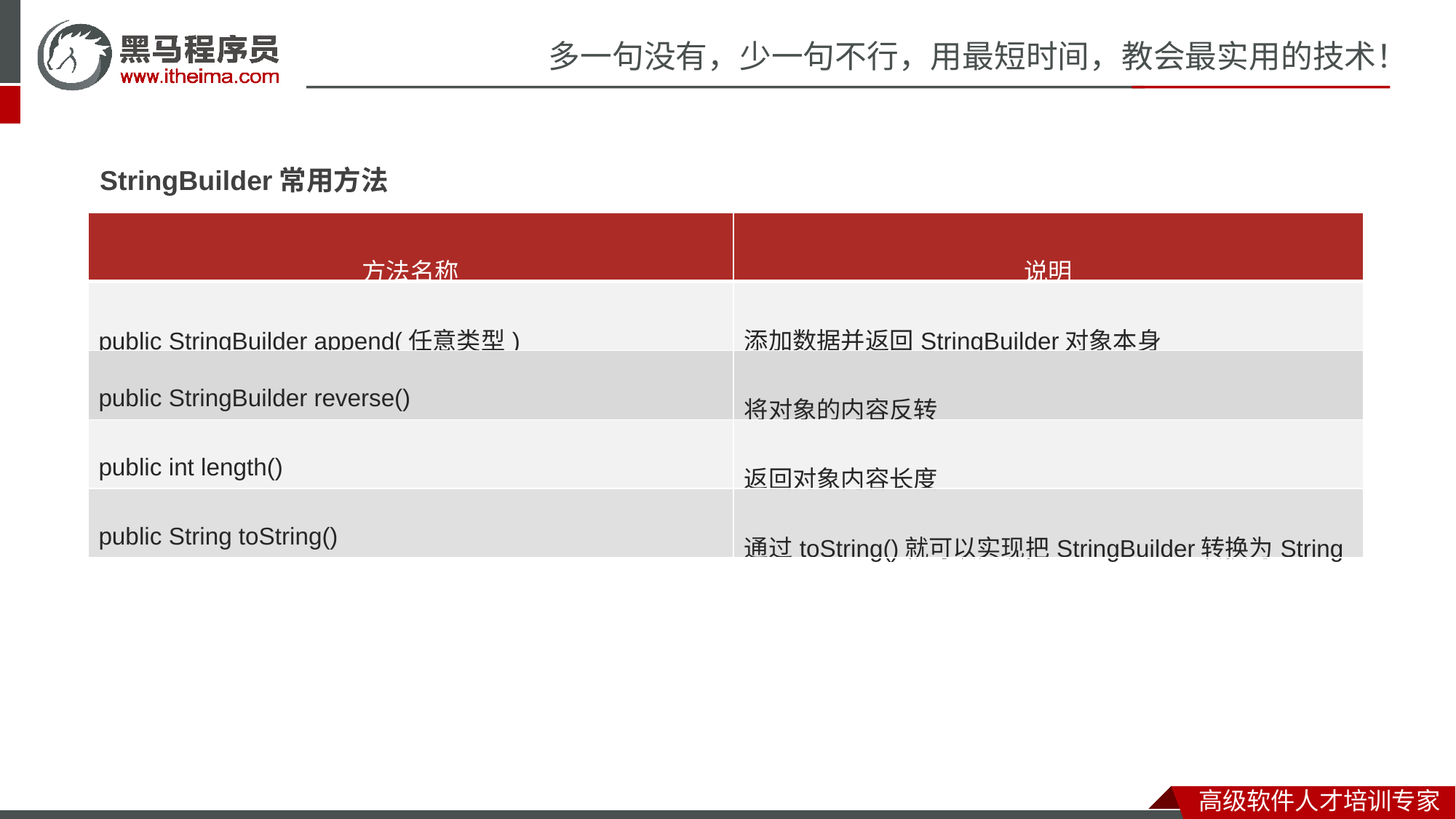

StringBuilder常用方法
| 方法名称 | 说明 |
| --- | --- |
| public StringBuilder append(任意类型) | 添加数据并返回StringBuilder对象本身 |
| public StringBuilder reverse() | 将对象的内容反转 |
| public int length() | 返回对象内容长度 |
| public String toString() | 通过toString()就可以实现把StringBuilder转换为String |